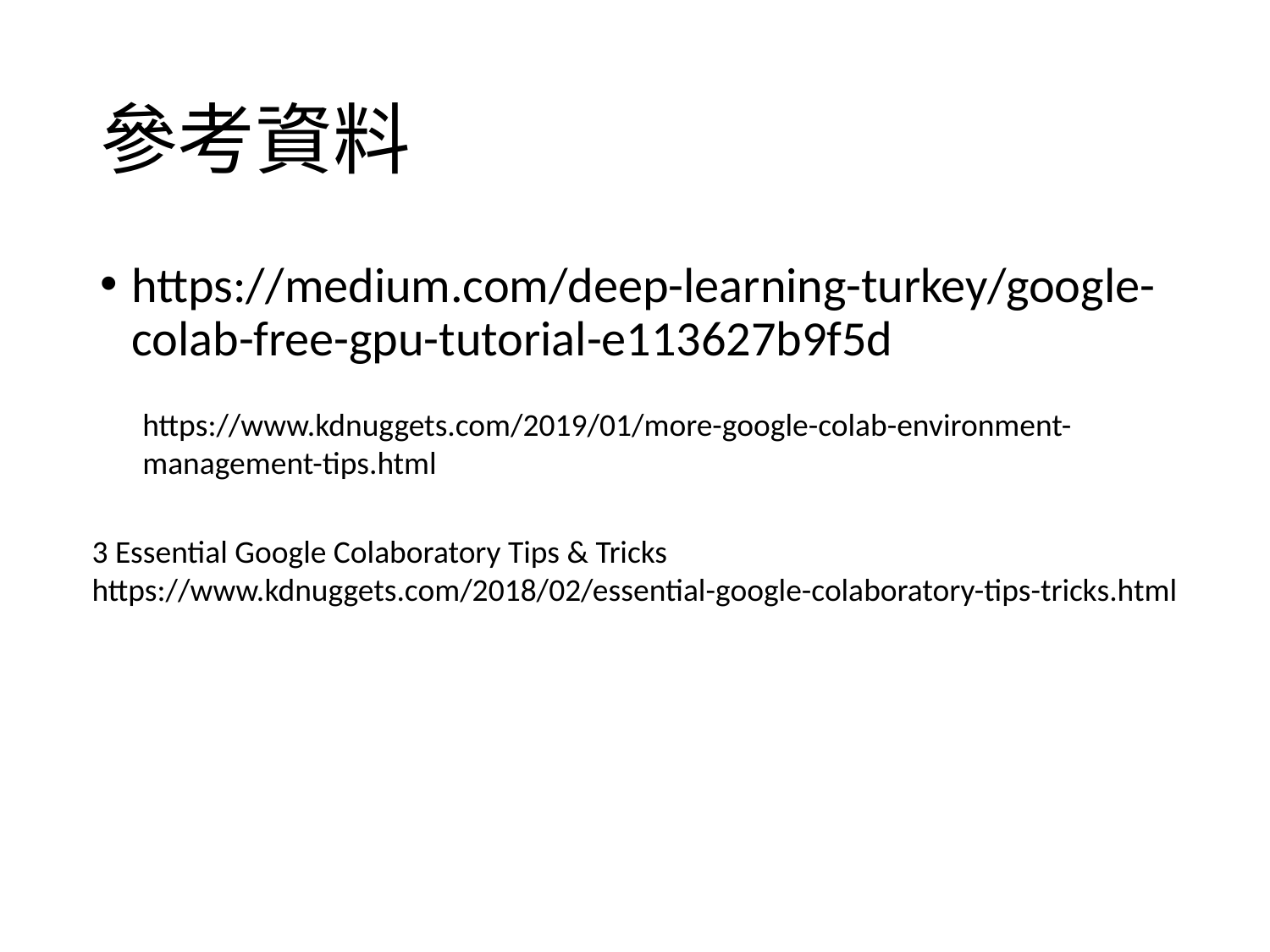

# 參考資料
https://medium.com/deep-learning-turkey/google-colab-free-gpu-tutorial-e113627b9f5d
https://www.kdnuggets.com/2019/01/more-google-colab-environment-management-tips.html
3 Essential Google Colaboratory Tips & Tricks
https://www.kdnuggets.com/2018/02/essential-google-colaboratory-tips-tricks.html